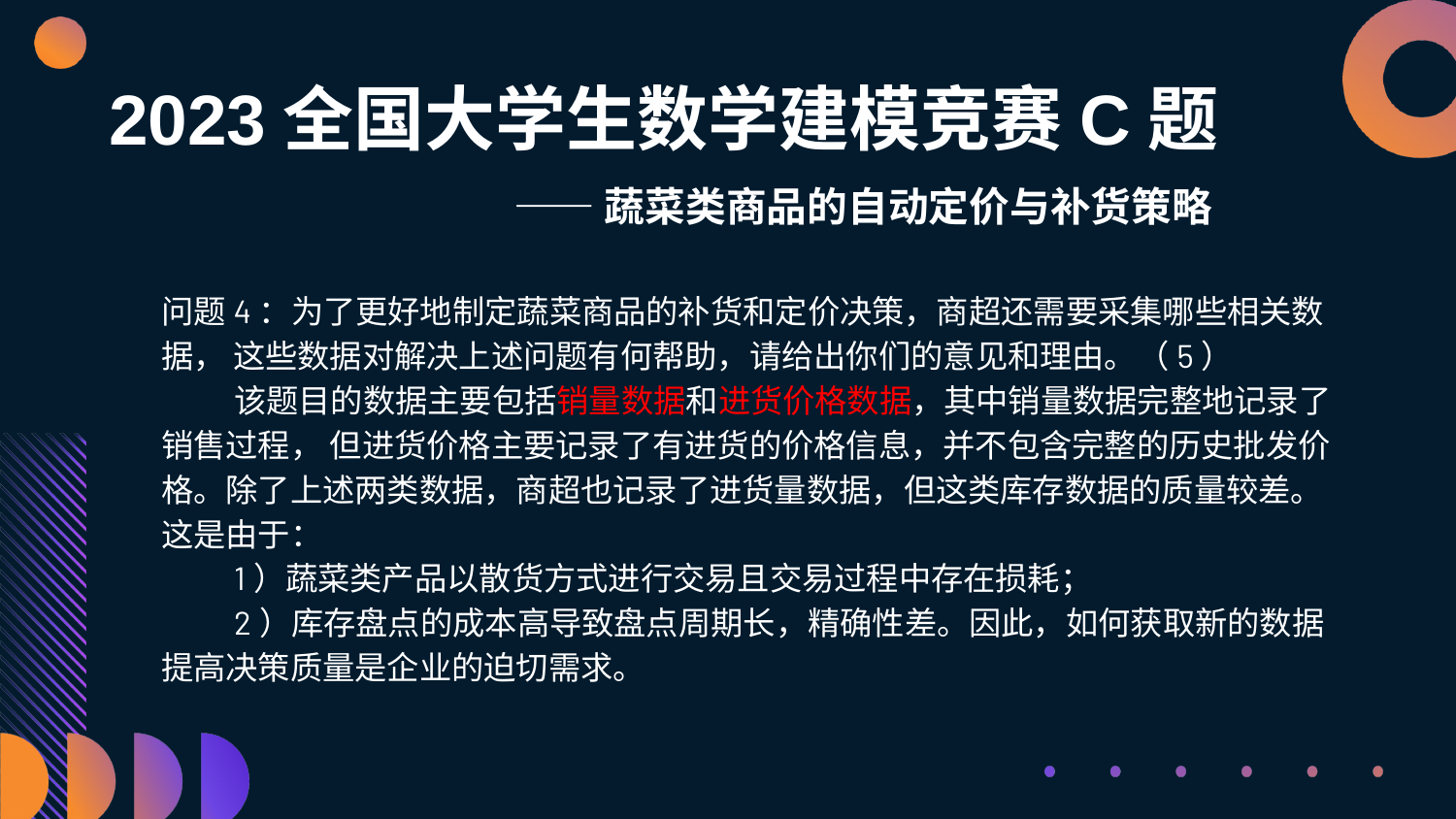

# 2023全国大学生数学建模竞赛C题
——蔬菜类商品的自动定价与补货策略
问题4：为了更好地制定蔬菜商品的补货和定价决策，商超还需要采集哪些相关数据， 这些数据对解决上述问题有何帮助，请给出你们的意见和理由。（5）
该题目的数据主要包括销量数据和进货价格数据，其中销量数据完整地记录了销售过程， 但进货价格主要记录了有进货的价格信息，并不包含完整的历史批发价格。除了上述两类数据，商超也记录了进货量数据，但这类库存数据的质量较差。这是由于：
1）蔬菜类产品以散货方式进行交易且交易过程中存在损耗；
2）库存盘点的成本高导致盘点周期长，精确性差。因此，如何获取新的数据提高决策质量是企业的迫切需求。